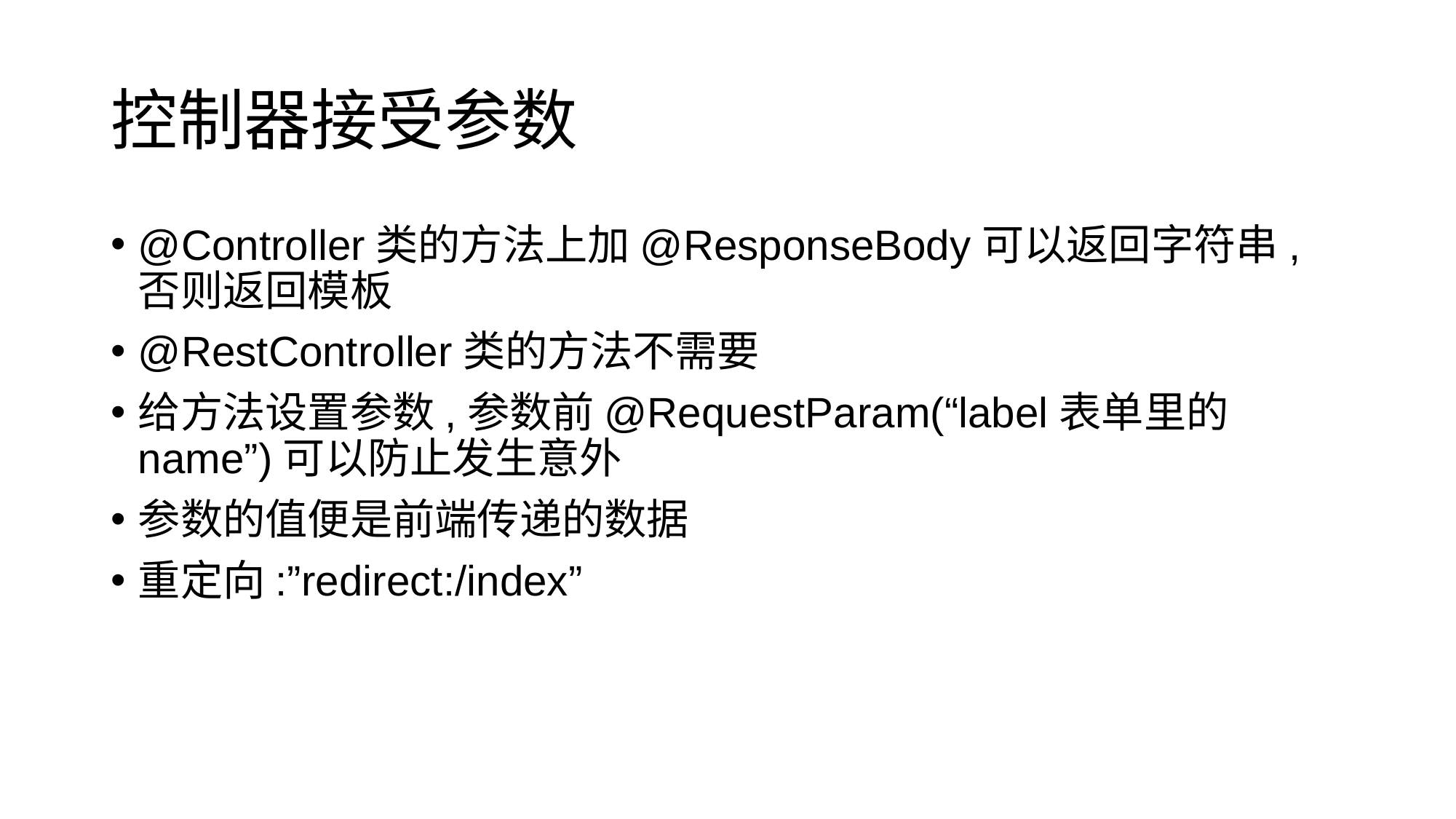

# 控制器接受参数
@Controller类的方法上加@ResponseBody可以返回字符串,否则返回模板
@RestController类的方法不需要
给方法设置参数,参数前@RequestParam(“label表单里的name”)可以防止发生意外
参数的值便是前端传递的数据
重定向:”redirect:/index”